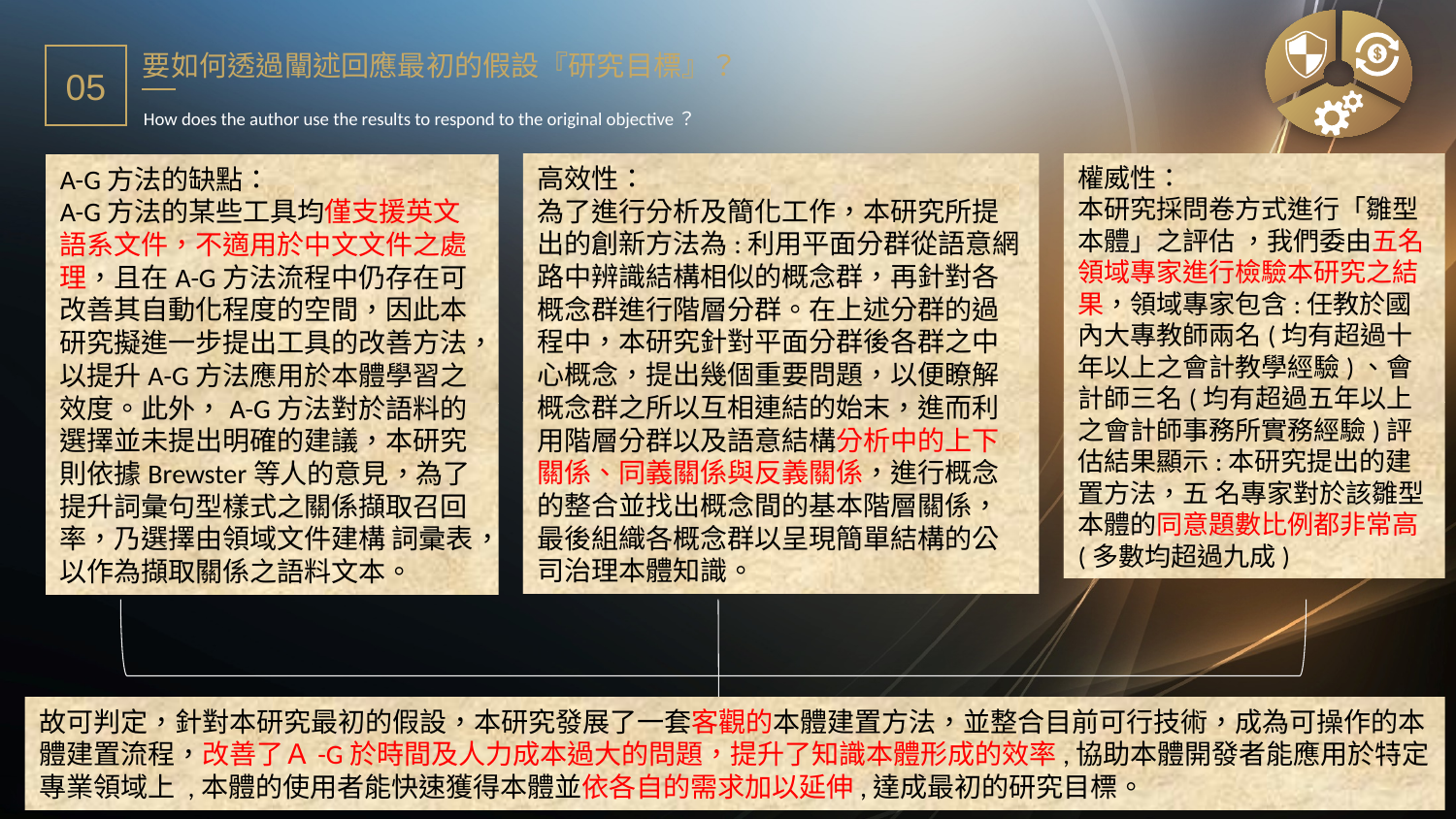

要如何透過闡述回應最初的假設『研究目標』？

05
How does the author use the results to respond to the original objective？

高效性：
為了進行分析及簡化工作，本研究所提出的創新方法為:利用平面分群從語意網路中辨識結構相似的概念群，再針對各概念群進行階層分群。在上述分群的過程中，本研究針對平面分群後各群之中心概念，提出幾個重要問題，以便瞭解概念群之所以互相連結的始末，進而利用階層分群以及語意結構分析中的上下關係、同義關係與反義關係，進行概念的整合並找出概念間的基本階層關係，最後組織各概念群以呈現簡單結構的公司治理本體知識。
權威性：
本研究採問卷方式進行「雛型本體」之評估 ，我們委由五名領域專家進行檢驗本研究之結果，領域專家包含:任教於國內大專教師兩名(均有超過十年以上之會計教學經驗)、會計師三名(均有超過五年以上之會計師事務所實務經驗)評估結果顯示:本研究提出的建置方法，五 名專家對於該雛型本體的同意題數比例都非常高(多數均超過九成)
A-G方法的缺點：
A-G方法的某些工具均僅支援英文語系文件，不適用於中文文件之處理，且在A-G方法流程中仍存在可改善其自動化程度的空間，因此本研究擬進一步提出工具的改善方法，以提升A-G方法應用於本體學習之效度。此外，A-G方法對於語料的選擇並未提出明確的建議，本研究則依據Brewster等人的意見，為了提升詞彙句型樣式之關係擷取召回率，乃選擇由領域文件建構 詞彚表，以作為擷取關係之語料文本。
故可判定，針對本研究最初的假設，本研究發展了一套客觀的本體建置方法，並整合目前可行技術，成為可操作的本體建置流程，改善了Ａ-G於時間及人力成本過大的問題，提升了知識本體形成的效率,協助本體開發者能應用於特定專業領域上 ,本體的使用者能快速獲得本體並依各自的需求加以延伸,達成最初的研究目標。